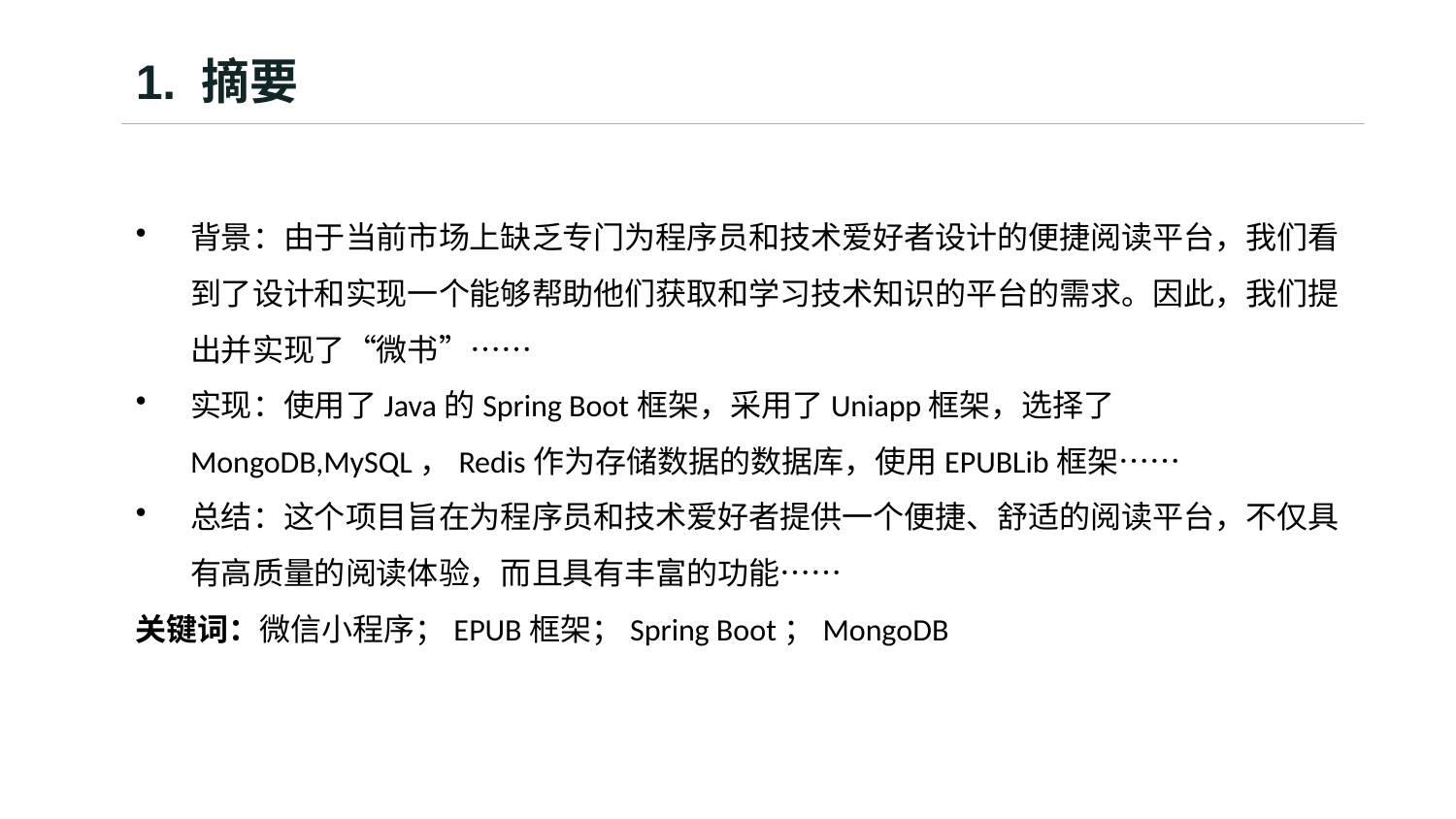

1. 摘要

背景：由于当前市场上缺乏专门为程序员和技术爱好者设计的便捷阅读平台，我们看到了设计和实现一个能够帮助他们获取和学习技术知识的平台的需求。因此，我们提出并实现了“微书”……
实现：使用了Java的Spring Boot框架，采用了Uniapp框架，选择了MongoDB,MySQL，Redis作为存储数据的数据库，使用EPUBLib框架……
总结：这个项目旨在为程序员和技术爱好者提供一个便捷、舒适的阅读平台，不仅具有高质量的阅读体验，而且具有丰富的功能……
关键词：微信小程序；EPUB框架；Spring Boot；MongoDB